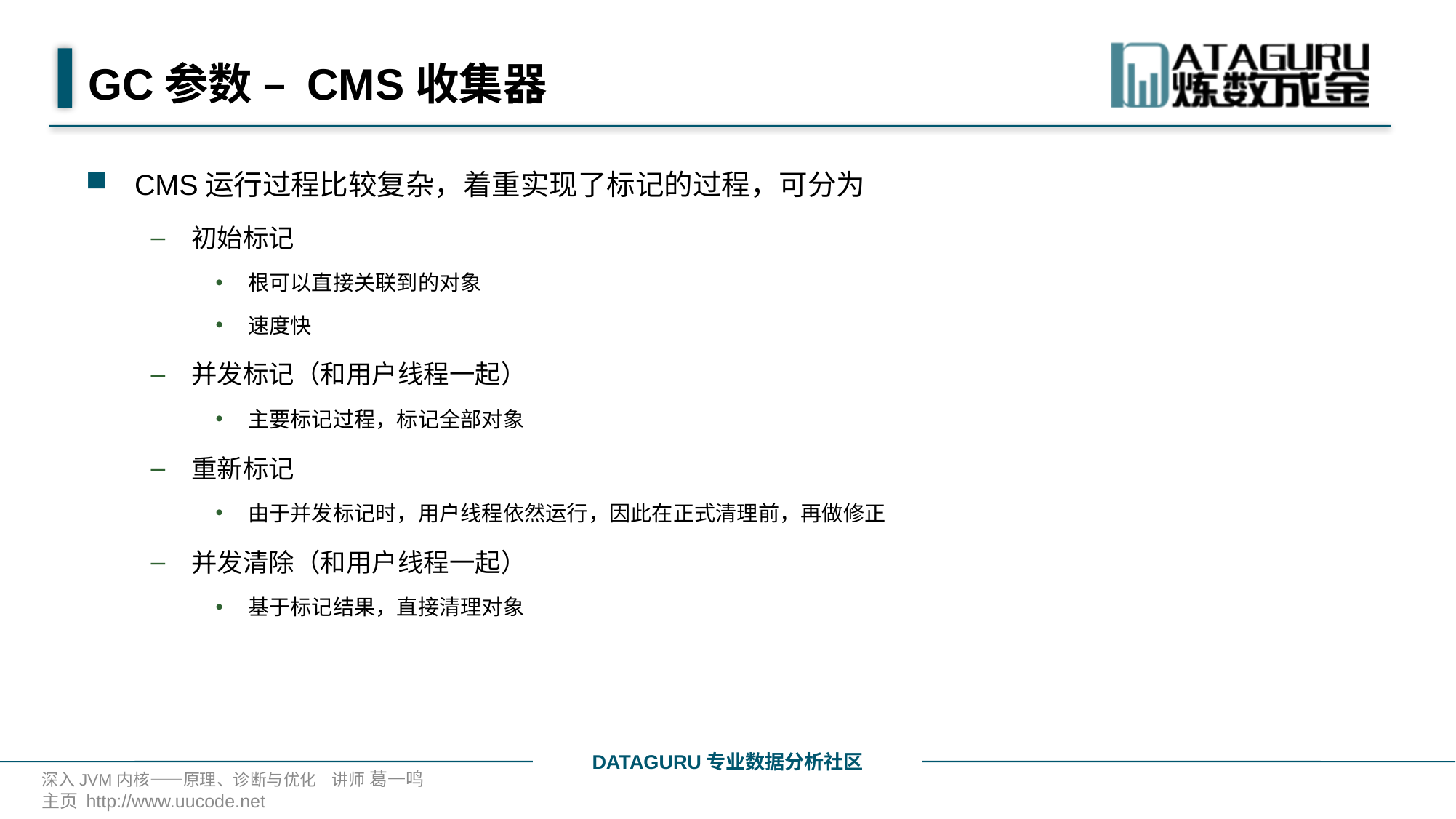

# GC参数 – CMS收集器
CMS运行过程比较复杂，着重实现了标记的过程，可分为
初始标记
根可以直接关联到的对象
速度快
并发标记（和用户线程一起）
主要标记过程，标记全部对象
重新标记
由于并发标记时，用户线程依然运行，因此在正式清理前，再做修正
并发清除（和用户线程一起）
基于标记结果，直接清理对象